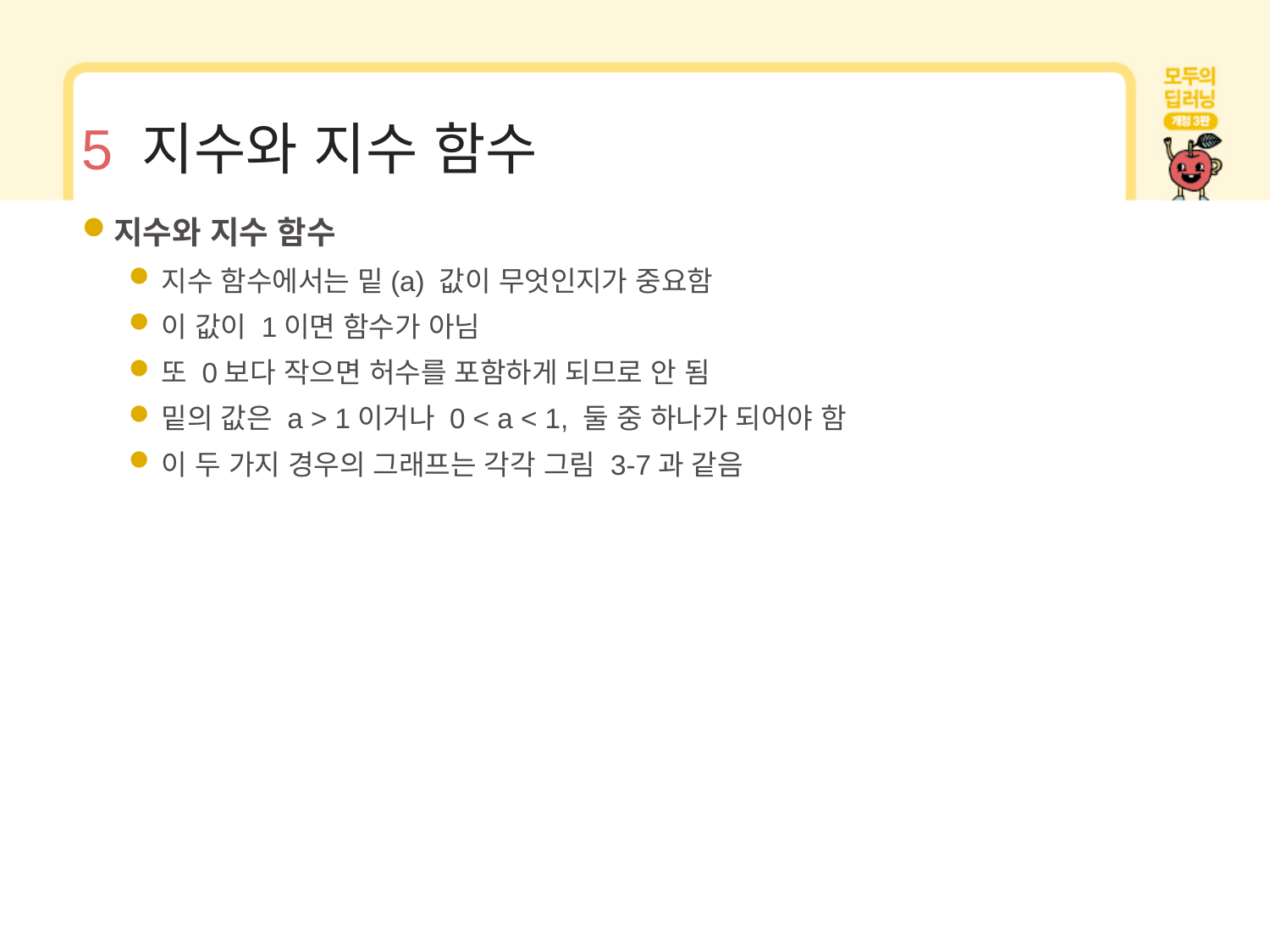

# 5 지수와 지수 함수
지수와 지수 함수
지수 함수에서는 밑(a) 값이 무엇인지가 중요함
이 값이 1이면 함수가 아님
또 0보다 작으면 허수를 포함하게 되므로 안 됨
밑의 값은 a > 1이거나 0 < a < 1, 둘 중 하나가 되어야 함
이 두 가지 경우의 그래프는 각각 그림 3-7과 같음